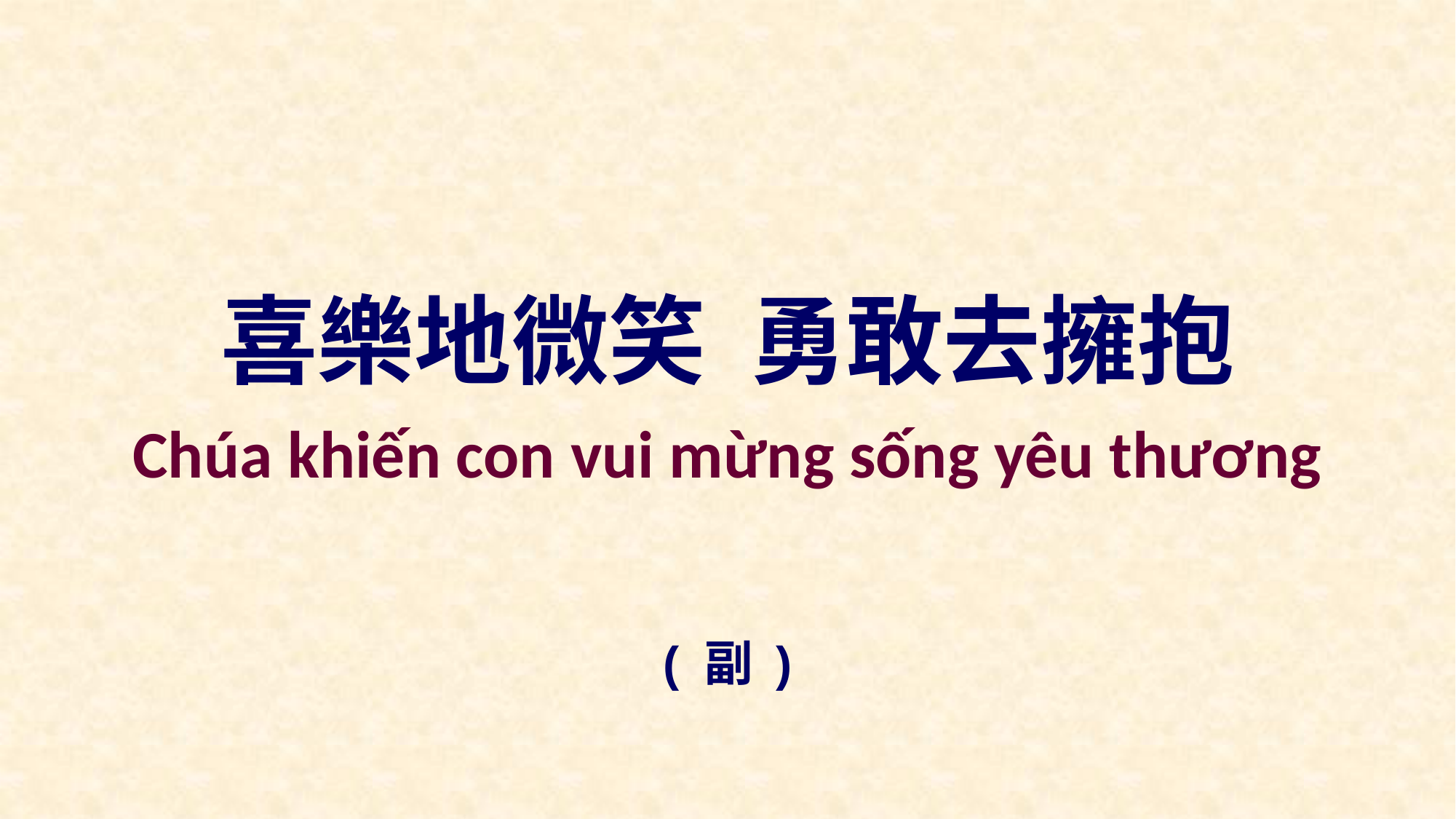

喜樂地微笑  勇敢去擁抱
Chúa khiến con vui mừng sống yêu thương
( 副 )